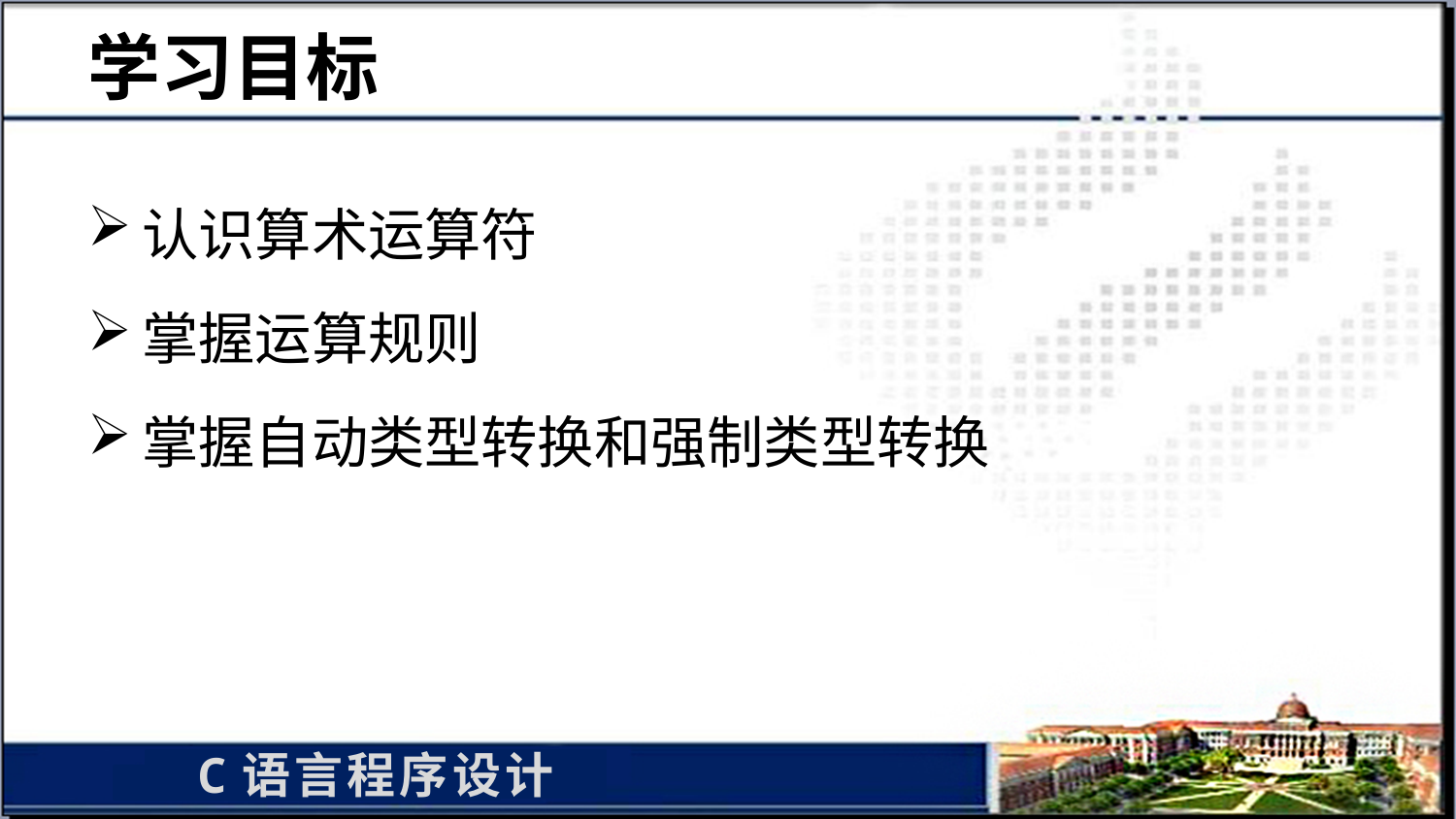

# 学习目标
认识算术运算符
掌握运算规则
掌握自动类型转换和强制类型转换